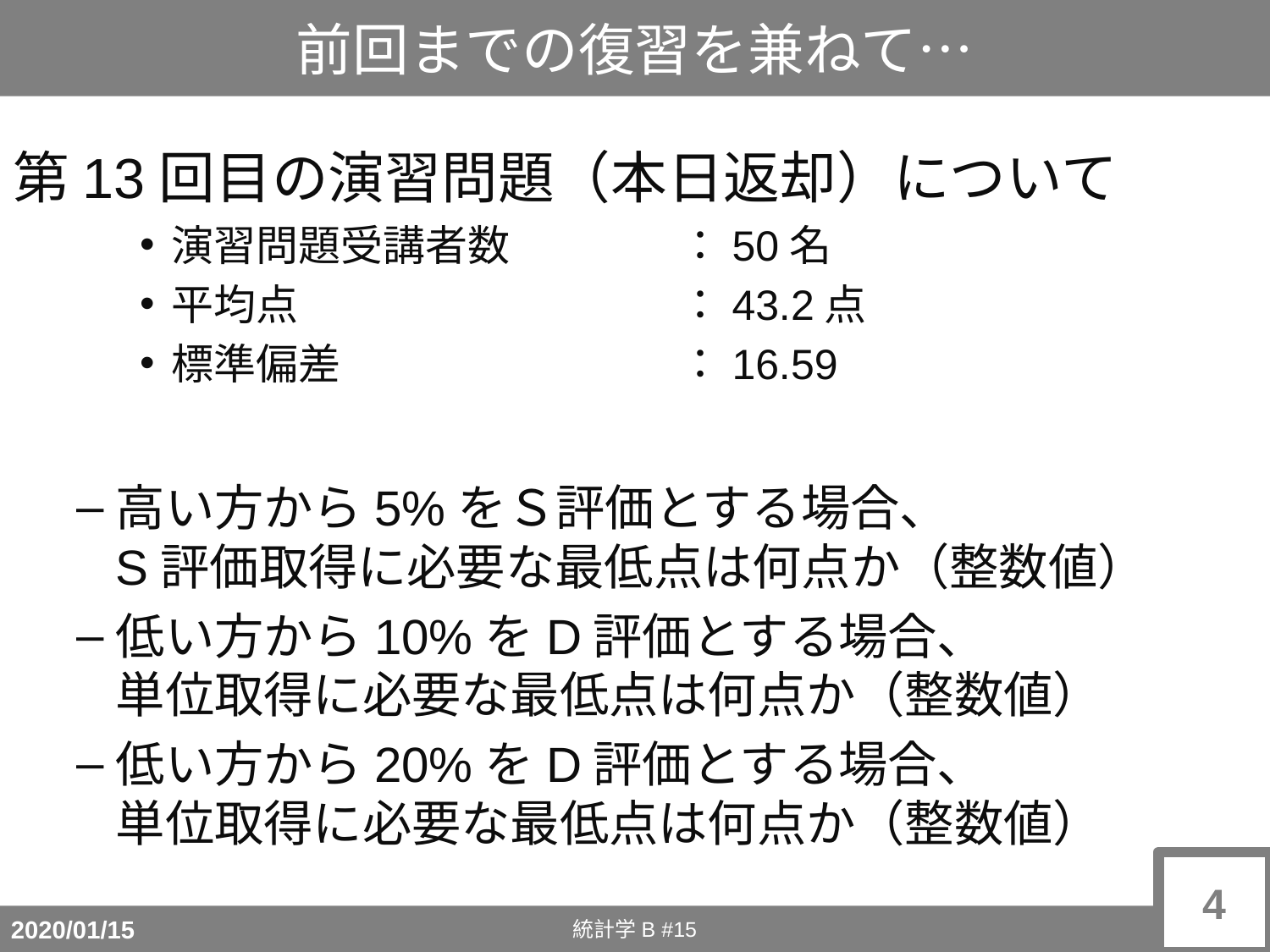

# 前回までの復習を兼ねて…
第13回目の演習問題（本日返却）について
演習問題受講者数		：50名
平均点			：43.2点
標準偏差			：16.59

高い方から5%をＳ評価とする場合、
S評価取得に必要な最低点は何点か（整数値）
低い方から10%をD評価とする場合、
単位取得に必要な最低点は何点か（整数値）
低い方から20%をD評価とする場合、
単位取得に必要な最低点は何点か（整数値）
4
統計学B #15
2020/01/15